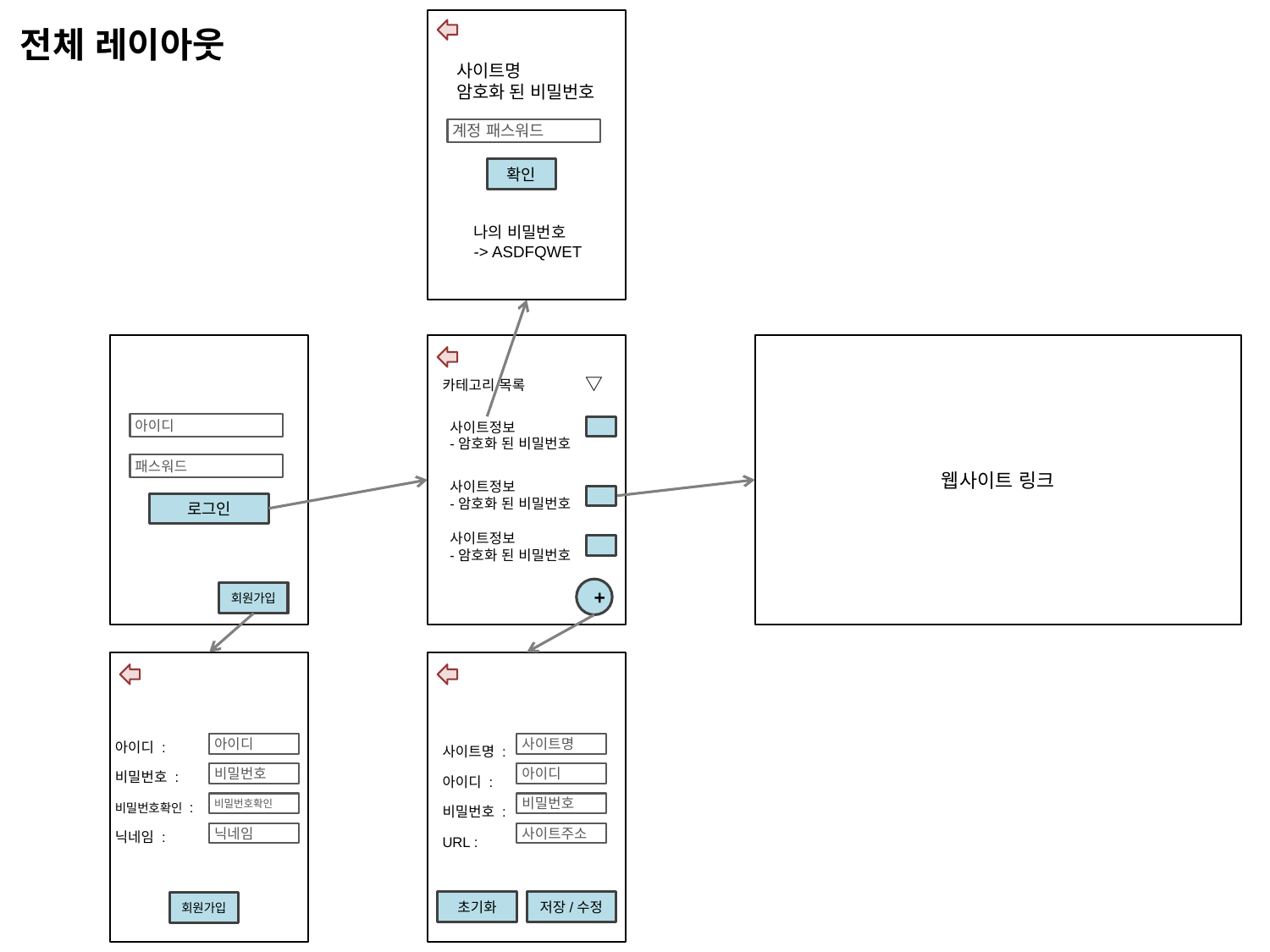

전체 레이아웃

사이트명
암호화 된 비밀번호
계정 패스워드
확인
나의 비밀번호
-> ASDFQWET
웹사이트 링크

카테고리 목록	    ▽
사이트정보
-암호화 된 비밀번호

아이디

패스워드
사이트정보
-암호화 된 비밀번호

로그인
사이트정보
-암호화 된 비밀번호

+
회원가입

아이디 :
비밀번호 :
비밀번호확인 :
닉네임 :
사이트명 :
아이디 :
비밀번호 :
URL :
아이디
사이트명
비밀번호
아이디
비밀번호확인
비밀번호
닉네임
사이트주소
초기화
저장/수정
회원가입